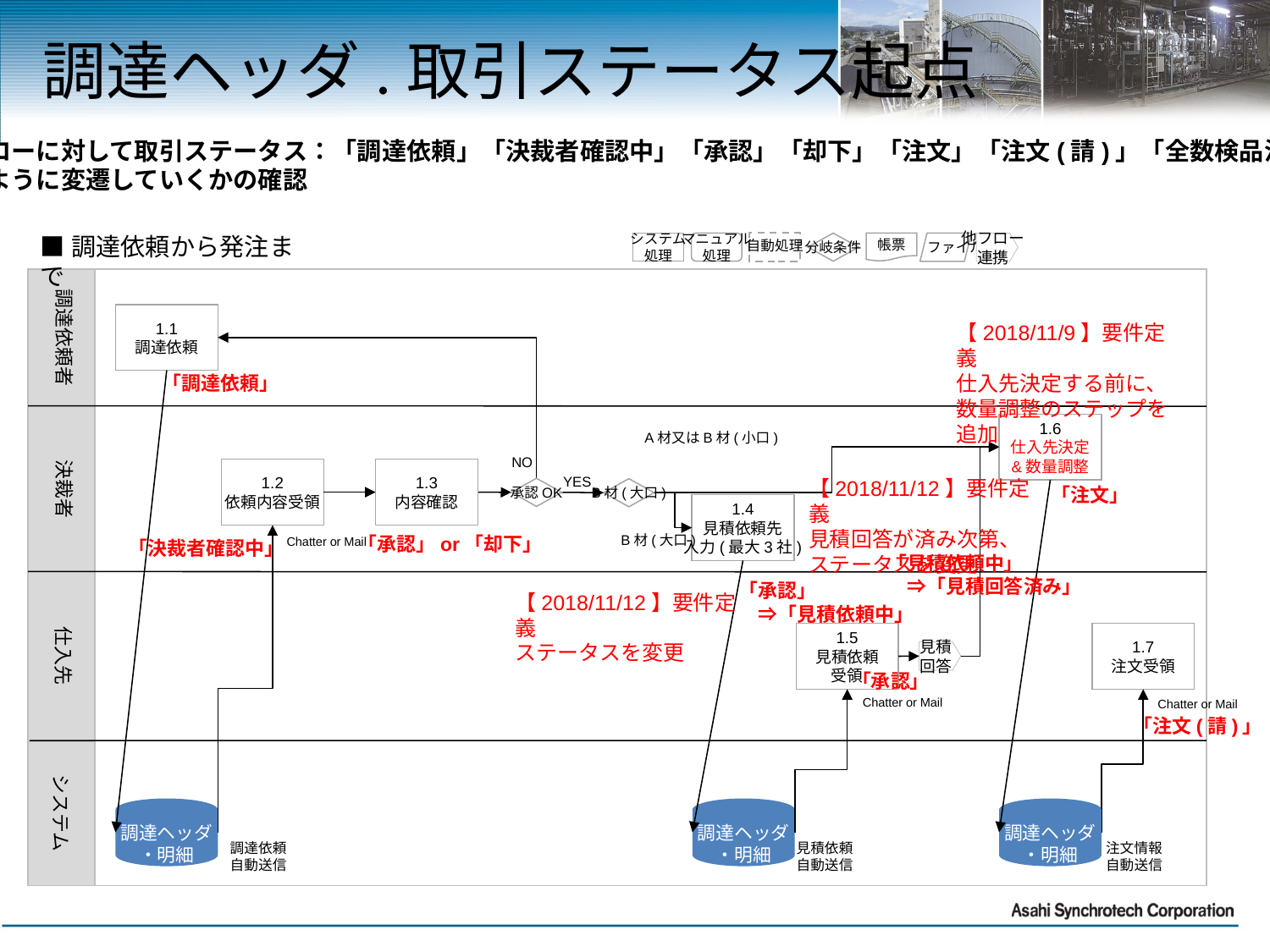

# 調達ヘッダ.取引ステータス起点
業務フローに対して取引ステータス：「調達依頼」「決裁者確認中」「承認」「却下」「注文」「注文(請)」「全数検品済」
がどのように変遷していくかの確認
■調達依頼から発注まで
他フロー
連携
システム
処理
マニュアル
処理
自動処理
分岐条件
帳票
ファイル

調達依頼者
1.1
調達依頼
【2018/11/9】要件定義
仕入先決定する前に、数量調整のステップを追加
「調達依頼」

決裁者
1.6
仕入先決定
&数量調整
A材又はB材(小口)
NO
1.2
依頼内容受領
1.3
内容確認
YES
【2018/11/12】要件定義
見積回答が済み次第、
ステータスを変更
「注文」
承認OK
B材(大口)
1.4
見積依頼先
入力(最大3社)
B材(大口)
「承認」or「却下」
Chatter or Mail
「決裁者確認中」
「見積依頼中」
　⇒「見積回答済み」

仕入先
「承認」
　⇒「見積依頼中」
【2018/11/12】要件定義
ステータスを変更
1.5
見積依頼
受領
1.7
注文受領
見積
回答
「承認」
Chatter or Mail
Chatter or Mail
「注文(請)」

システム
調達ヘッダ
・明細
調達ヘッダ
・明細
調達ヘッダ
・明細
調達依頼
自動送信
見積依頼
自動送信
注文情報
自動送信